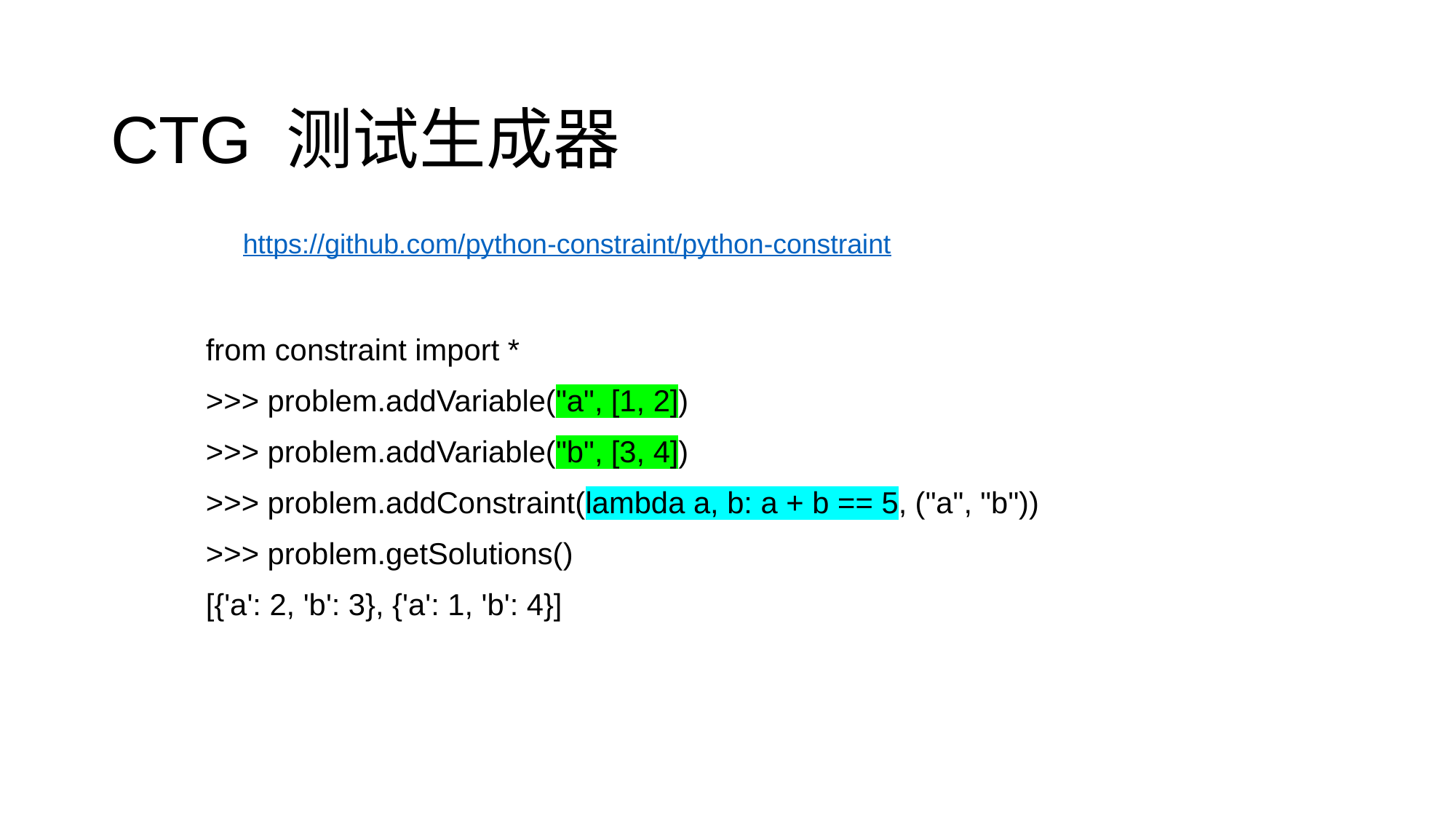

# CTG 测试生成器
https://github.com/python-constraint/python-constraint
from constraint import *
>>> problem.addVariable("a", [1, 2])
>>> problem.addVariable("b", [3, 4])
>>> problem.addConstraint(lambda a, b: a + b == 5, ("a", "b"))
>>> problem.getSolutions()
[{'a': 2, 'b': 3}, {'a': 1, 'b': 4}]